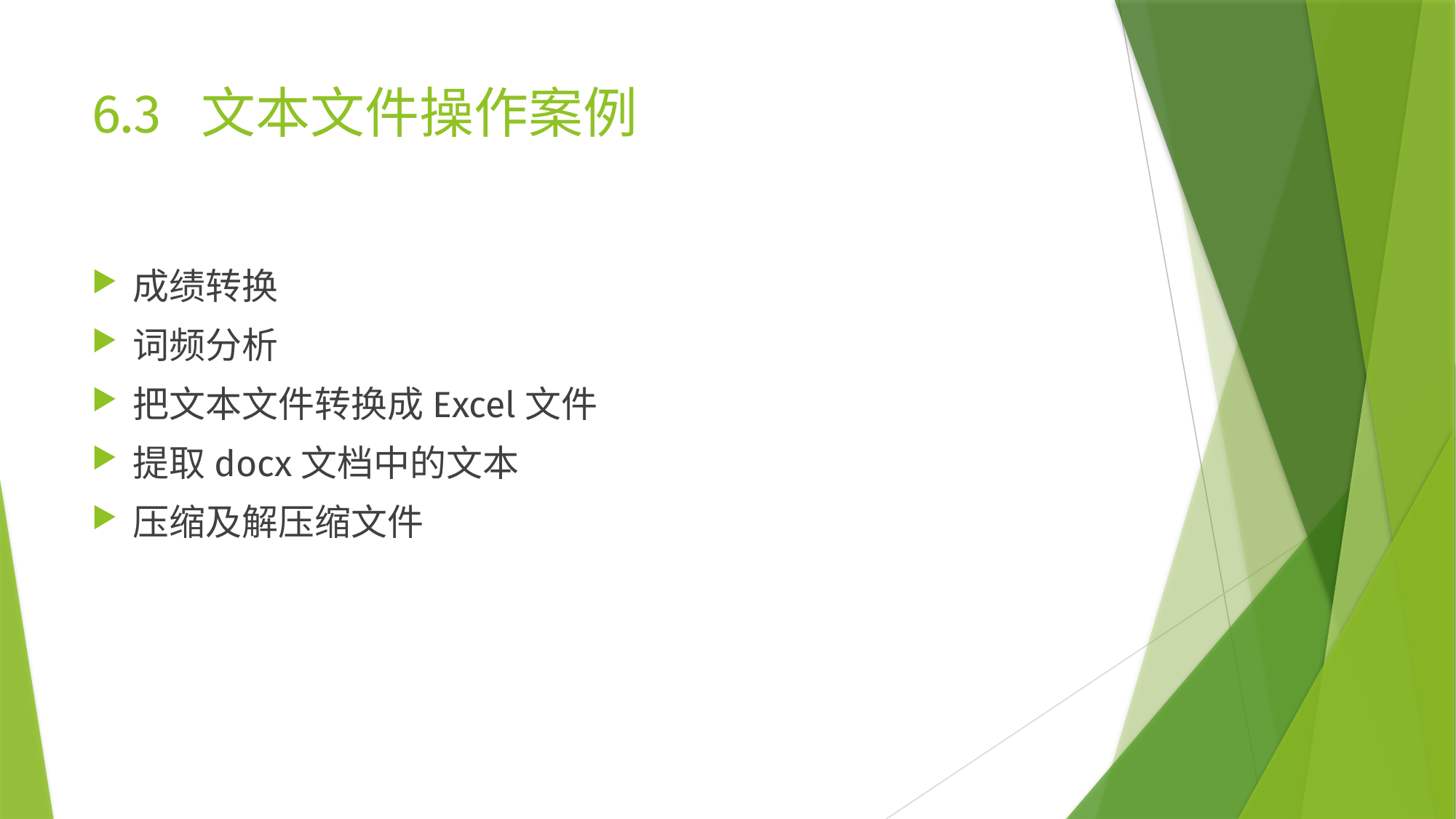

# 6.3	文本文件操作案例
成绩转换
词频分析
把文本文件转换成Excel文件
提取docx文档中的文本
压缩及解压缩文件